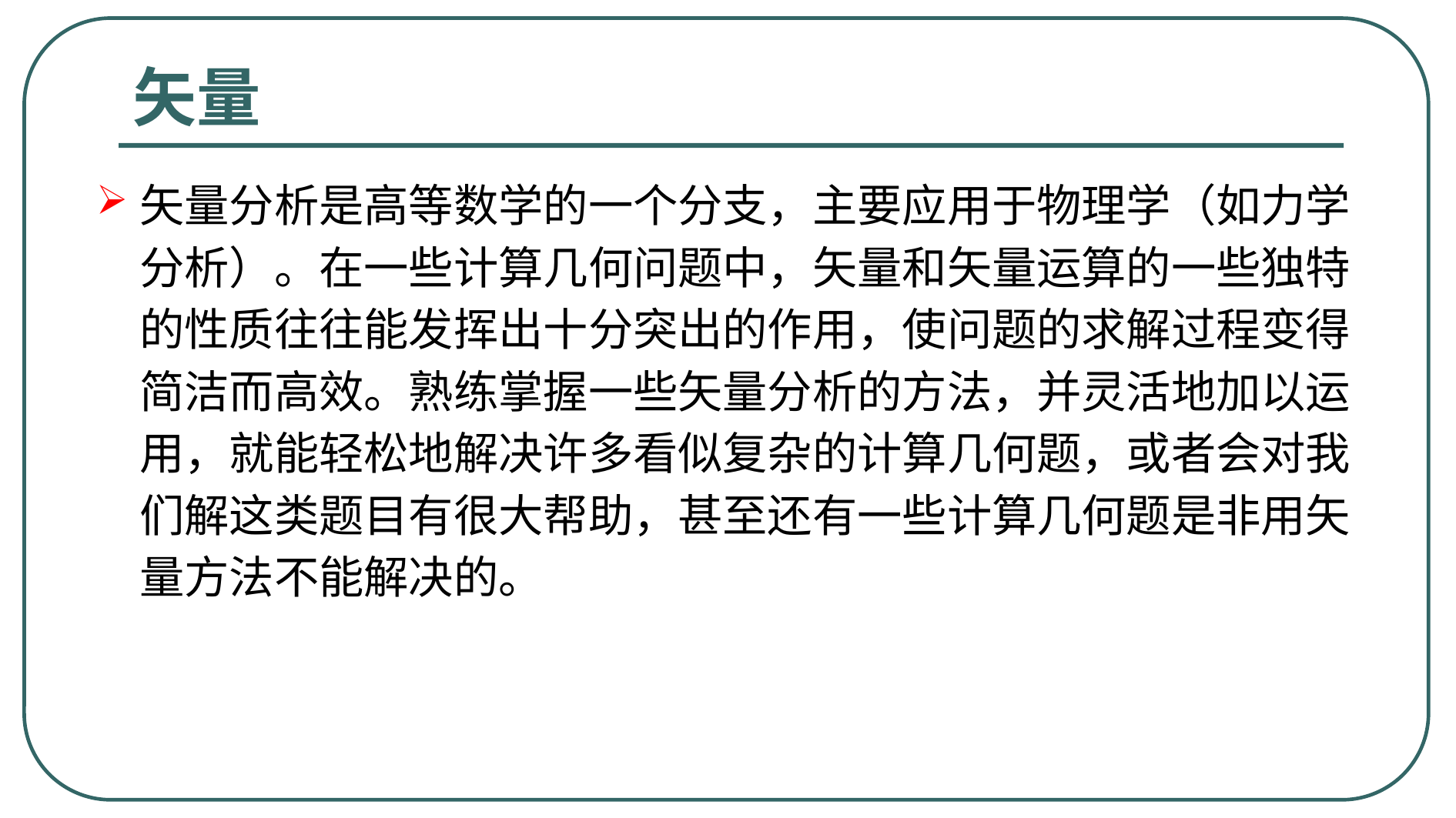

# 矢量
矢量分析是高等数学的一个分支，主要应用于物理学（如力学分析）。在一些计算几何问题中，矢量和矢量运算的一些独特的性质往往能发挥出十分突出的作用，使问题的求解过程变得简洁而高效。熟练掌握一些矢量分析的方法，并灵活地加以运用，就能轻松地解决许多看似复杂的计算几何题，或者会对我们解这类题目有很大帮助，甚至还有一些计算几何题是非用矢量方法不能解决的。